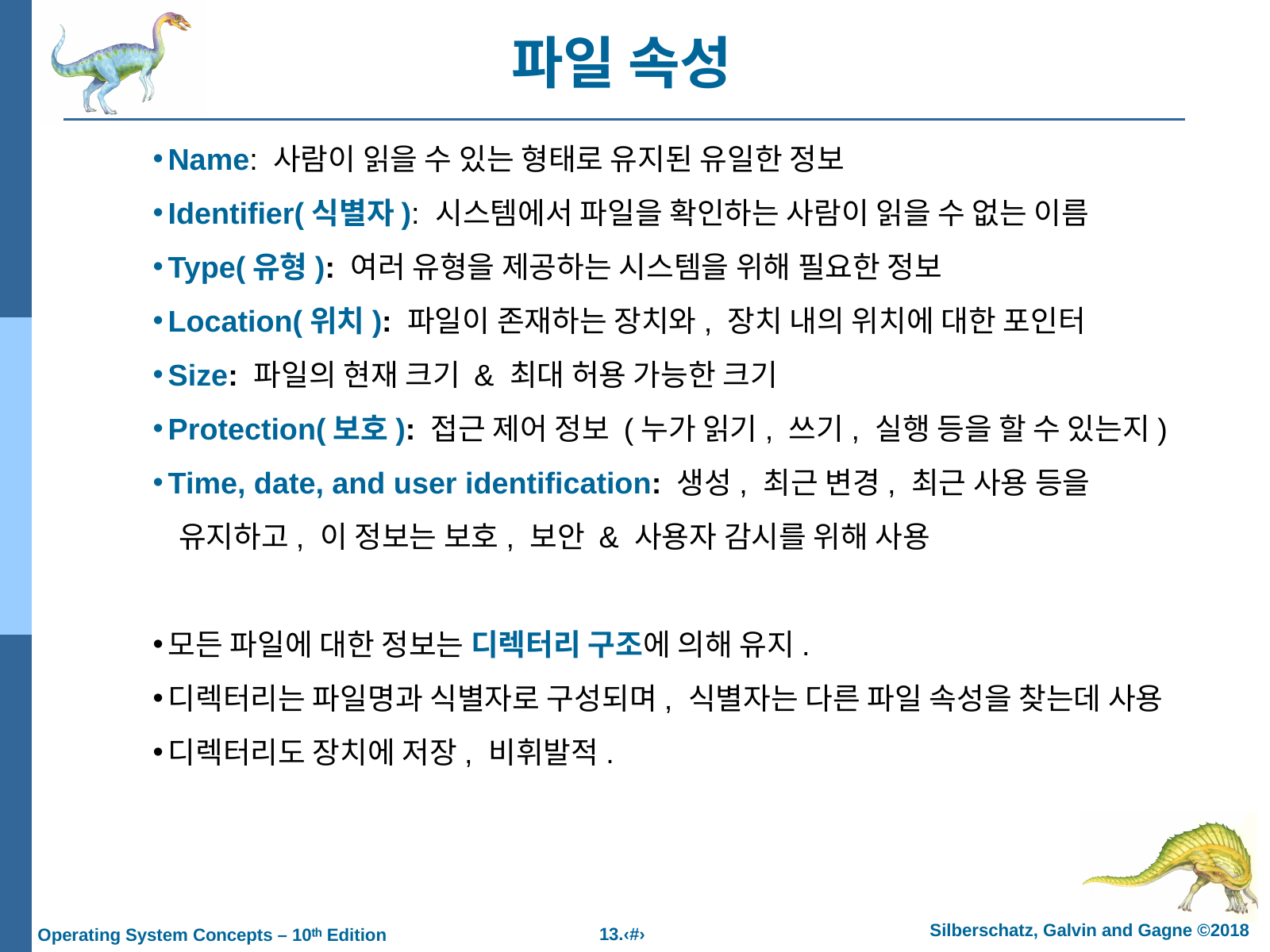

파일 속성

Name: 사람이 읽을 수 있는 형태로 유지된 유일한 정보
Identifier(식별자): 시스템에서 파일을 확인하는 사람이 읽을 수 없는 이름
Type(유형): 여러 유형을 제공하는 시스템을 위해 필요한 정보
Location(위치): 파일이 존재하는 장치와, 장치 내의 위치에 대한 포인터
Size: 파일의 현재 크기 & 최대 허용 가능한 크기
Protection(보호): 접근 제어 정보 (누가 읽기, 쓰기, 실행 등을 할 수 있는지)
Time, date, and user identification: 생성, 최근 변경, 최근 사용 등을
     유지하고, 이 정보는 보호, 보안 & 사용자 감시를 위해 사용

모든 파일에 대한 정보는 디렉터리 구조에 의해 유지.
디렉터리는 파일명과 식별자로 구성되며, 식별자는 다른 파일 속성을 찾는데 사용
디렉터리도 장치에 저장, 비휘발적.

Silberschatz, Galvin and Gagne ©2018
13.‹#›
Operating System Concepts – 10ᵗʰ Edition